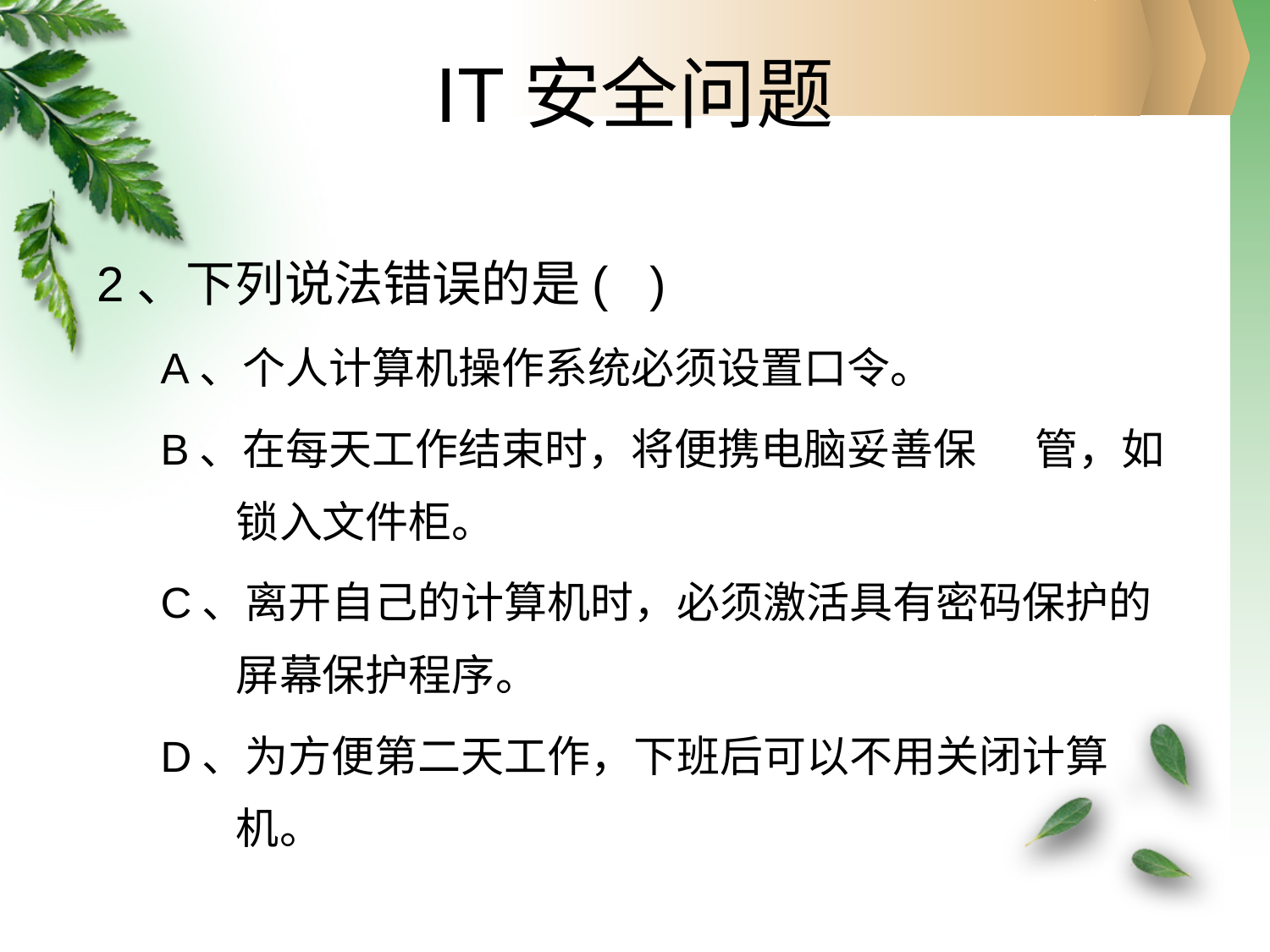

# IT安全问题
2、下列说法错误的是(   )
A、个人计算机操作系统必须设置口令。
B、在每天工作结束时，将便携电脑妥善保      管，如锁入文件柜。
C、离开自己的计算机时，必须激活具有密码保护的屏幕保护程序。
D、为方便第二天工作，下班后可以不用关闭计算机。
62